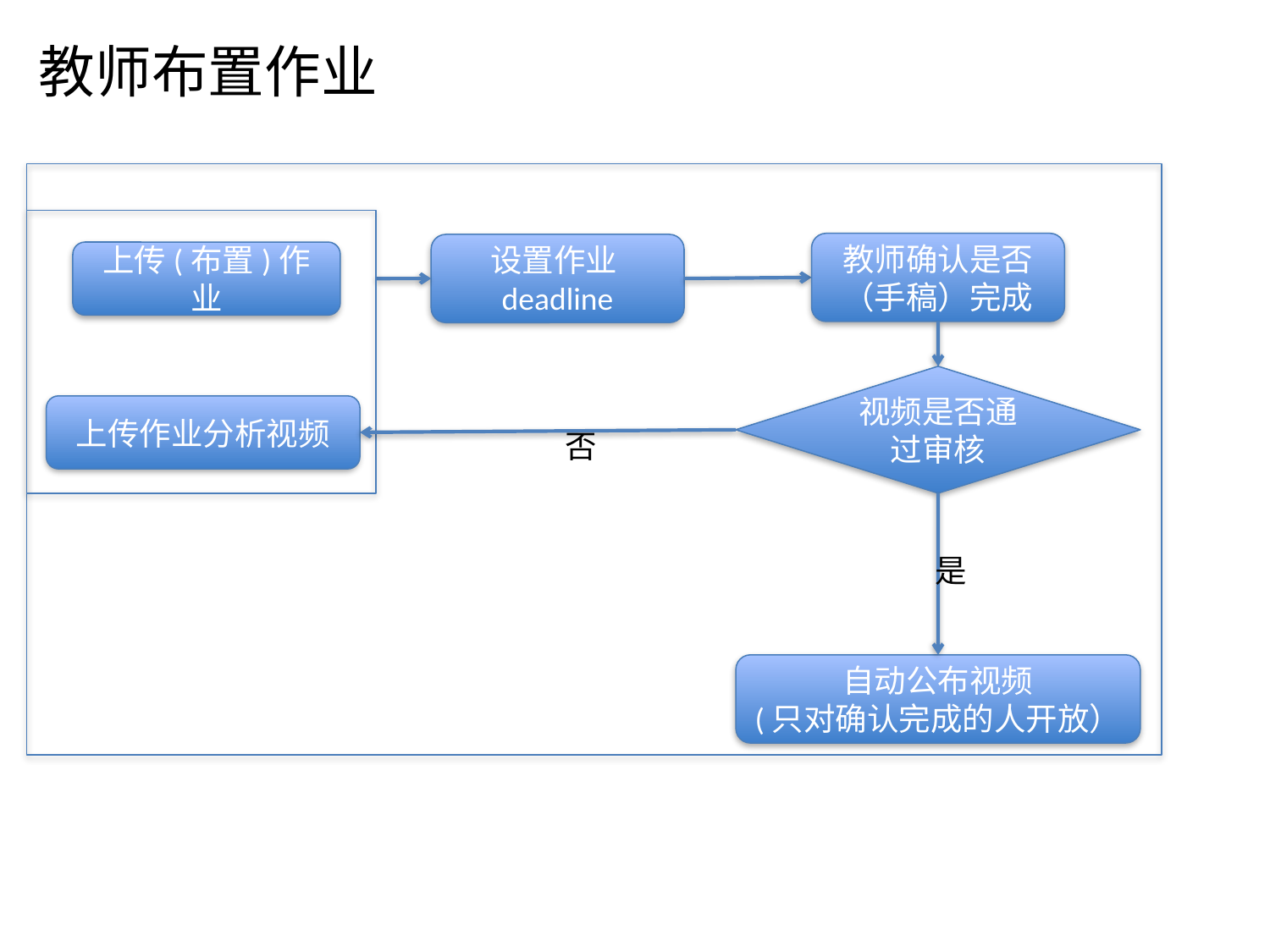

教师布置作业

教师确认是否（手稿）完成
设置作业deadline
上传(布置)作业
视频是否通过审核
上传作业分析视频
否
是
自动公布视频
(只对确认完成的人开放）